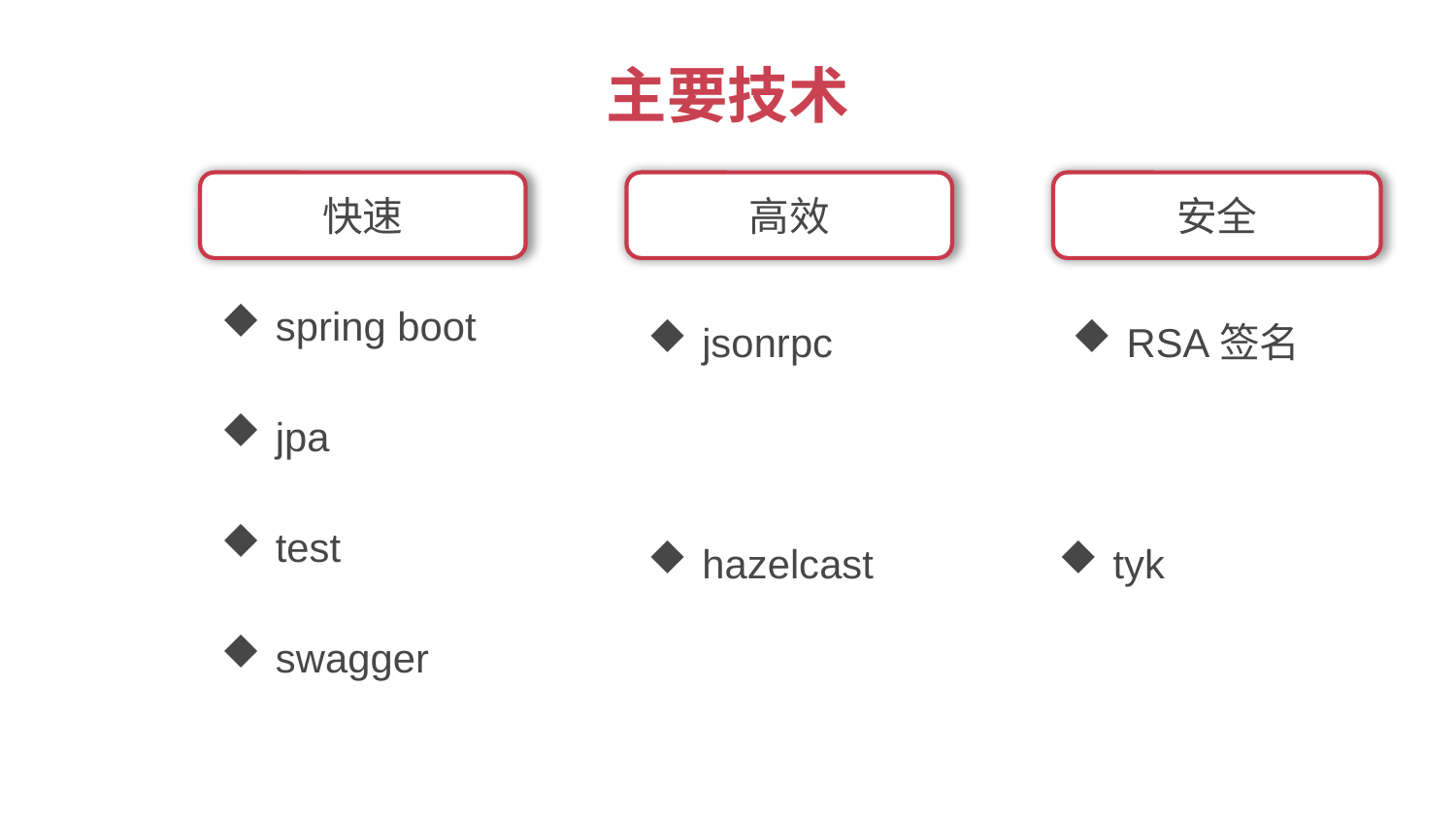

主要技术
快速
高效
安全
spring boot
jsonrpc
RSA签名
jpa
test
hazelcast
tyk
swagger